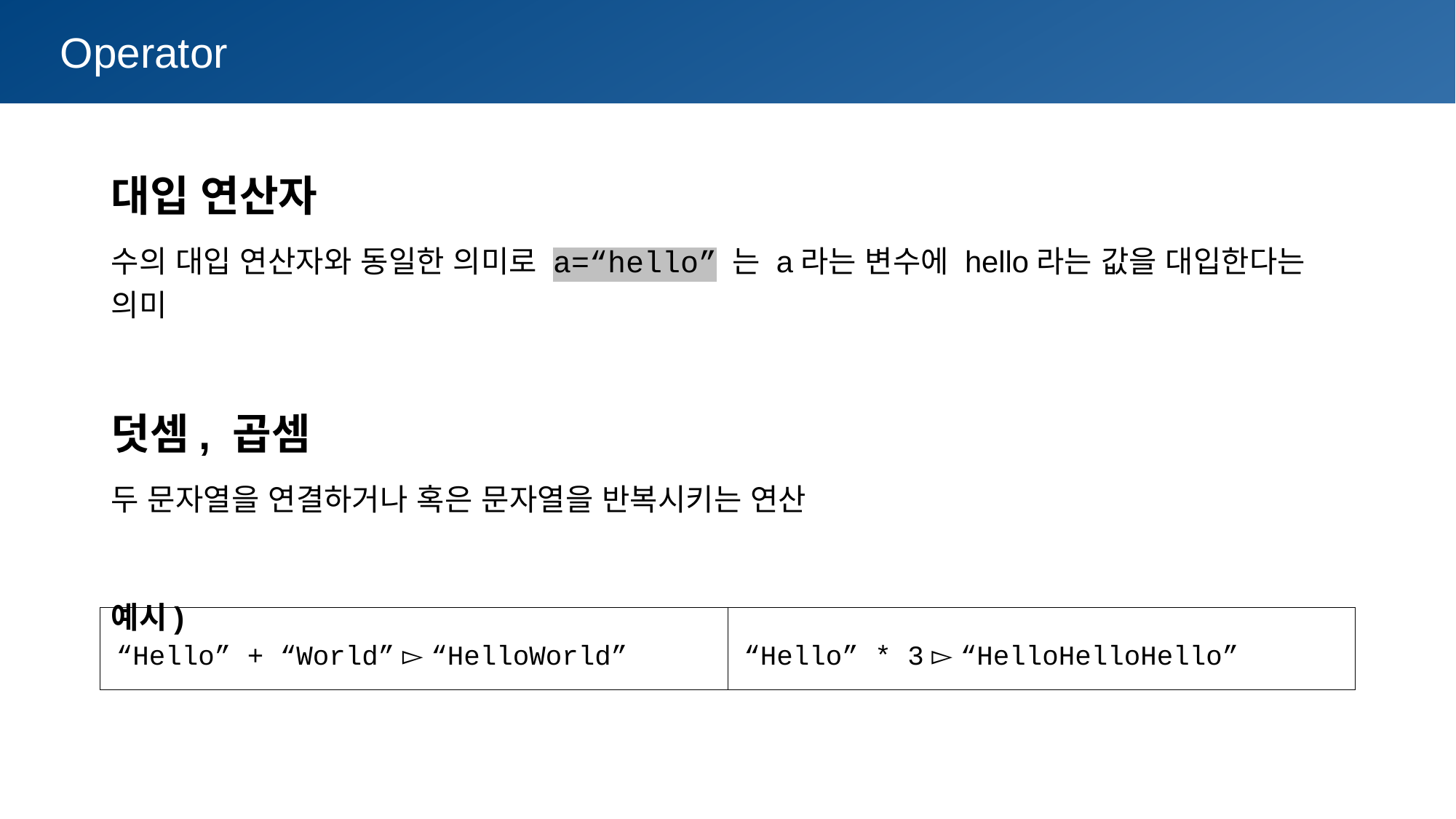

Operator
대입 연산자
수의 대입 연산자와 동일한 의미로 a=“hello” 는 a라는 변수에 hello라는 값을 대입한다는 의미

덧셈, 곱셈
두 문자열을 연결하거나 혹은 문자열을 반복시키는 연산

예시)

| “Hello” + “World” ▻ “HelloWorld” | “Hello” \* 3 ▻ “HelloHelloHello” |
| --- | --- |